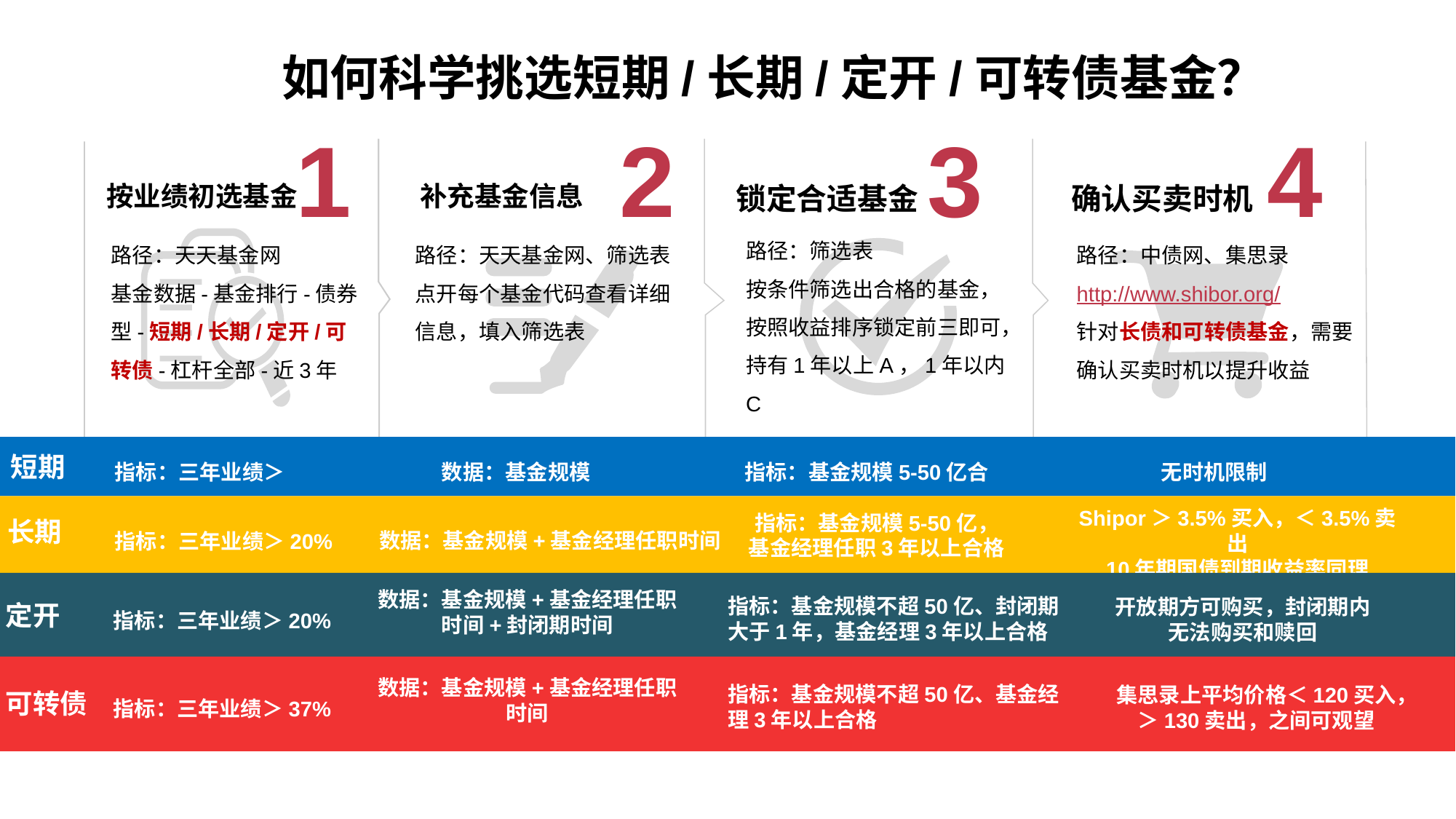

如何科学挑选短期/长期/定开/可转债基金？
1
2
3
4

按业绩初选基金
补充基金信息
锁定合适基金
确认买卖时机
路径：筛选表
按条件筛选出合格的基金，按照收益排序锁定前三即可，持有1年以上A，1年以内C
路径：天天基金网
基金数据-基金排行-债券型-短期/长期/定开/可转债-杠杆全部-近3年
路径：天天基金网、筛选表
点开每个基金代码查看详细信息，填入筛选表
路径：中债网、集思录http://www.shibor.org/
针对长债和可转债基金，需要确认买卖时机以提升收益

指标：三年业绩＞9.27%
数据：基金规模
指标：基金规模5-50亿合格
无时机限制
短期

Shipor＞3.5%买入，＜3.5%卖出
10年期国债到期收益率同理
指标：基金规模5-50亿，基金经理任职3年以上合格
数据：基金规模+基金经理任职时间
长期
指标：三年业绩＞20%

数据：基金规模+基金经理任职时间+封闭期时间
指标：基金规模不超50亿、封闭期大于1年，基金经理3年以上合格
开放期方可购买，封闭期内无法购买和赎回
指标：三年业绩＞20%
定开

数据：基金规模+基金经理任职时间
指标：基金规模不超50亿、基金经理3年以上合格
集思录上平均价格＜120买入，＞130卖出，之间可观望
指标：三年业绩＞37%
可转债